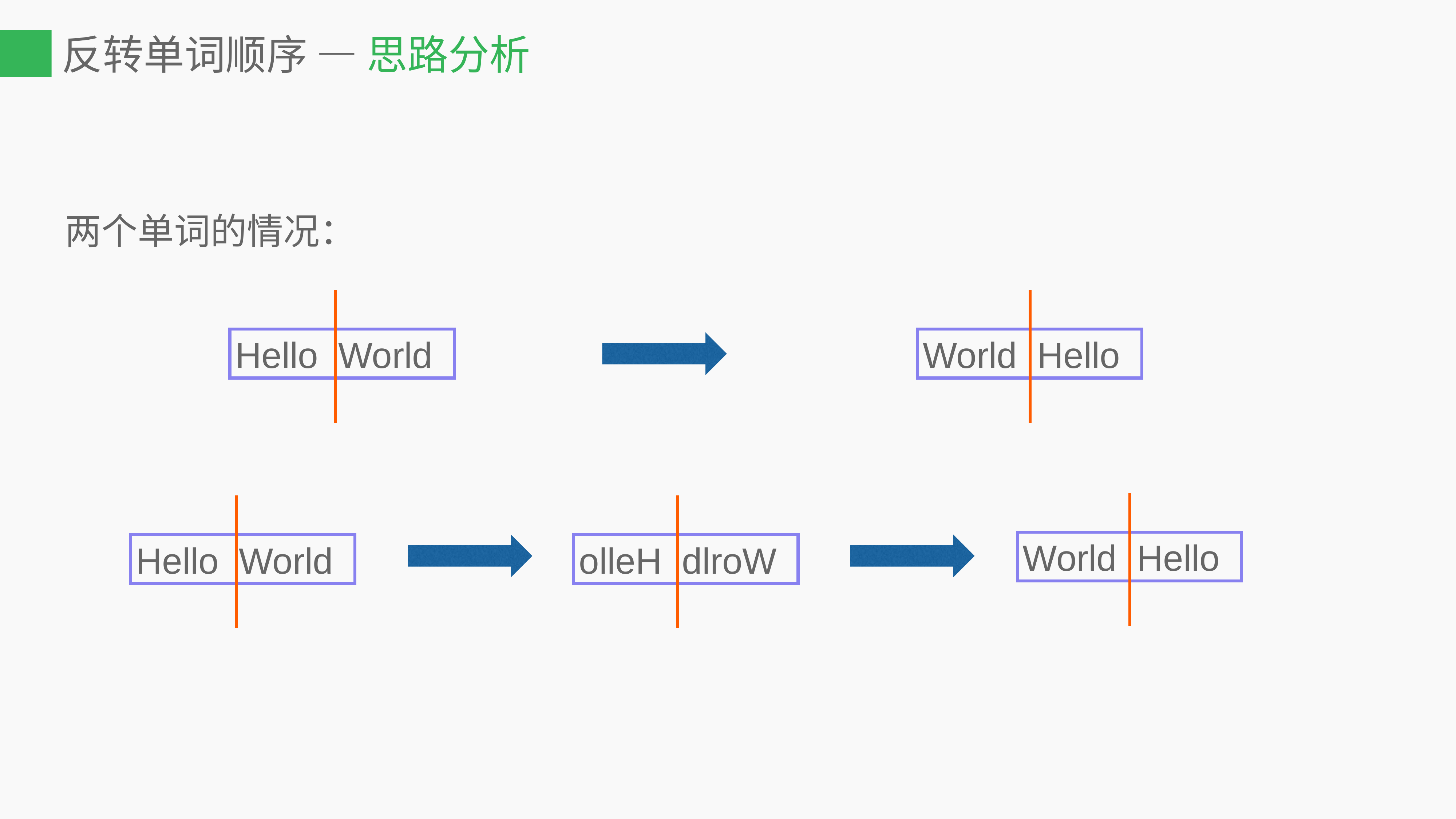

# 反转单词顺序 — 思路分析
两个单词的情况：

Hello  World
World  Hello

World  Hello
Hello  World
olleH  dlroW